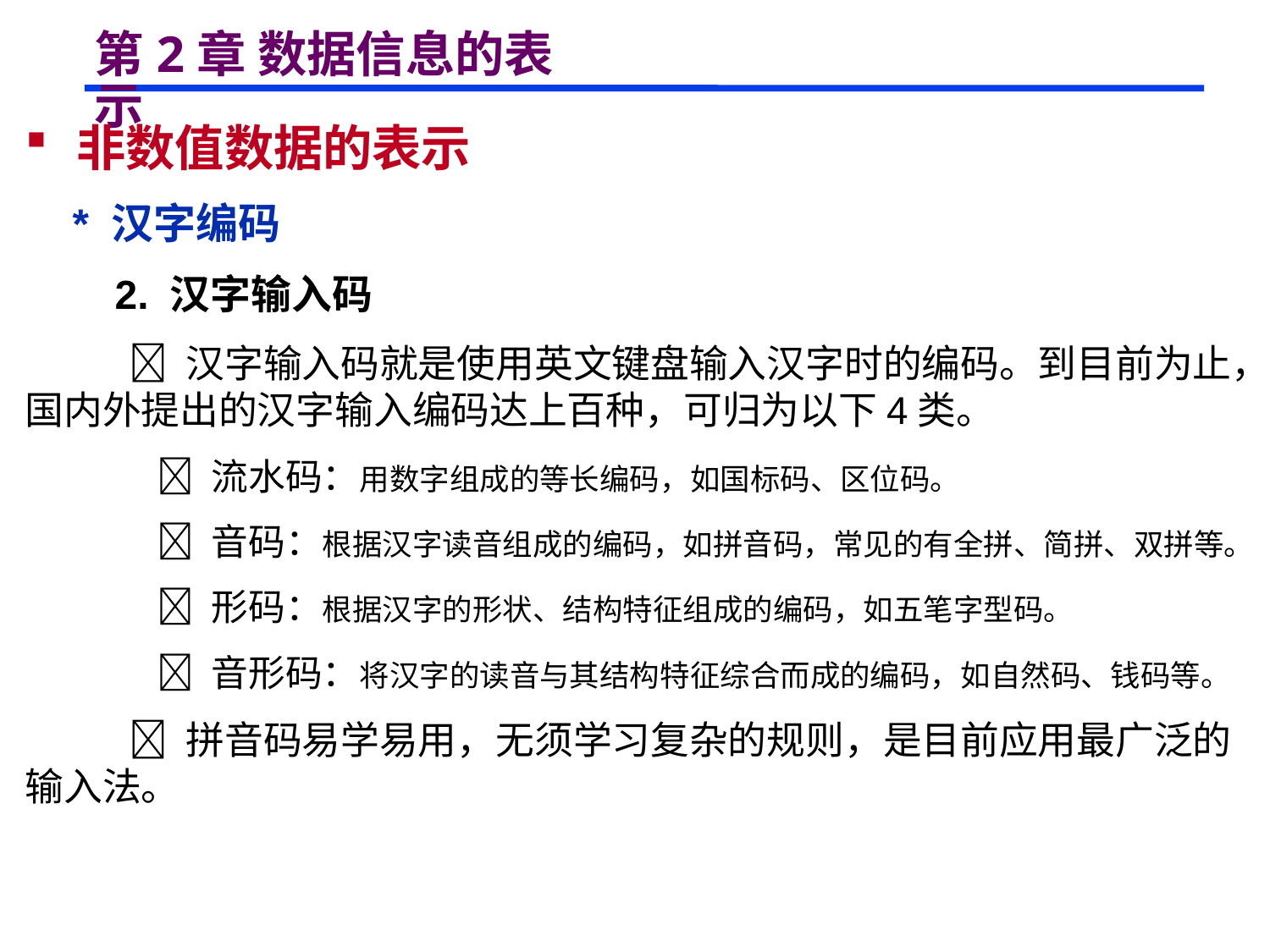

# 第2章 数据信息的表示
 非数值数据的表示
    * 汉字编码
        2. 汉字输入码
            • 汉字输入码就是使用英文键盘输入汉字时的编码。到目前为止，国内外提出的汉字输入编码达上百种，可归为以下4类。
                ♦ 流水码：用数字组成的等长编码，如国标码、区位码。
                ♦ 音码：根据汉字读音组成的编码，如拼音码，常见的有全拼、简拼、双拼等。
                ♦ 形码：根据汉字的形状、结构特征组成的编码，如五笔字型码。
                ♦ 音形码：将汉字的读音与其结构特征综合而成的编码，如自然码、钱码等。
            • 拼音码易学易用，无须学习复杂的规则，是目前应用最广泛的输入法。